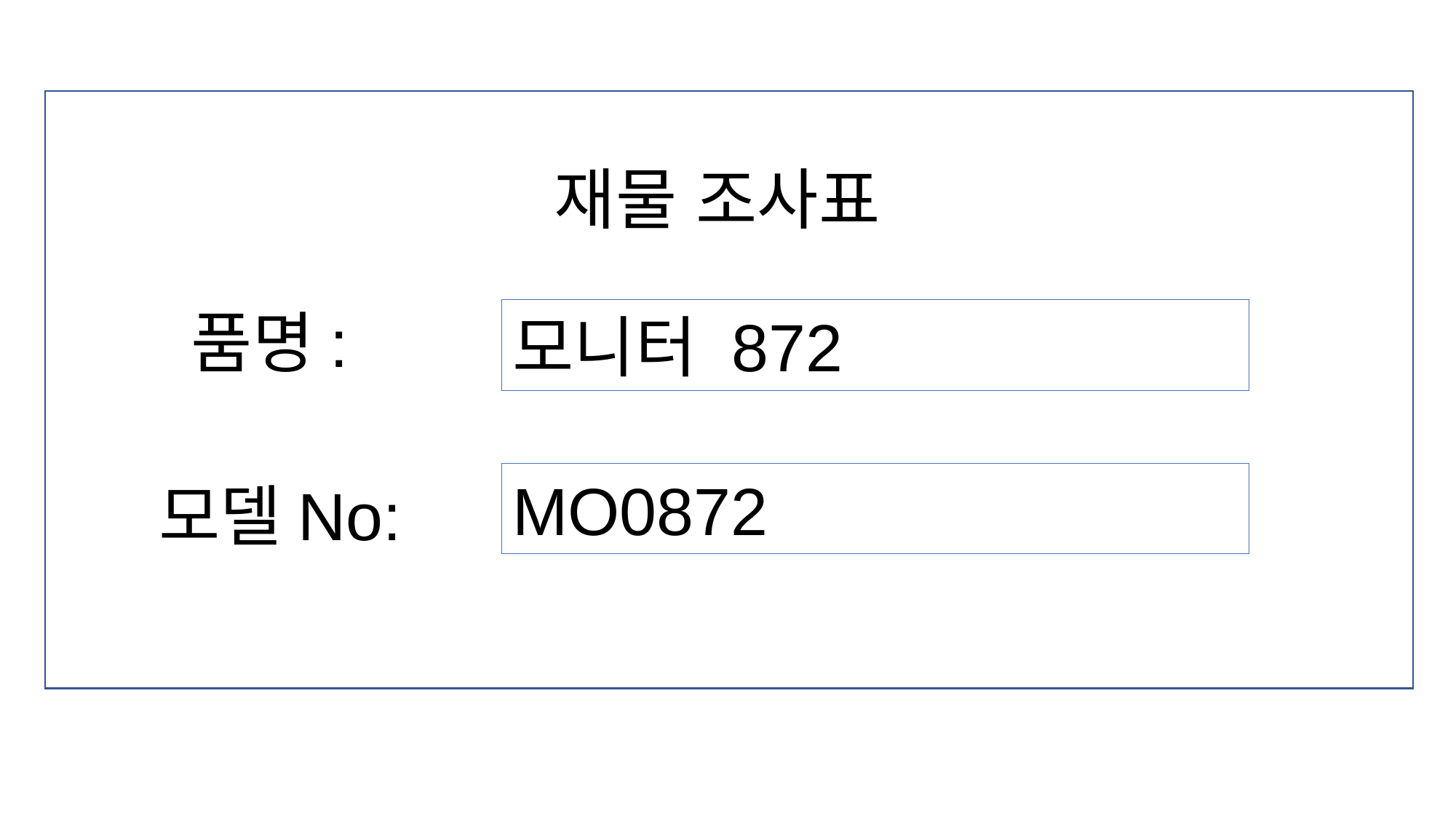

재물 조사표
품명:
모니터 872
MO0872
모델No: